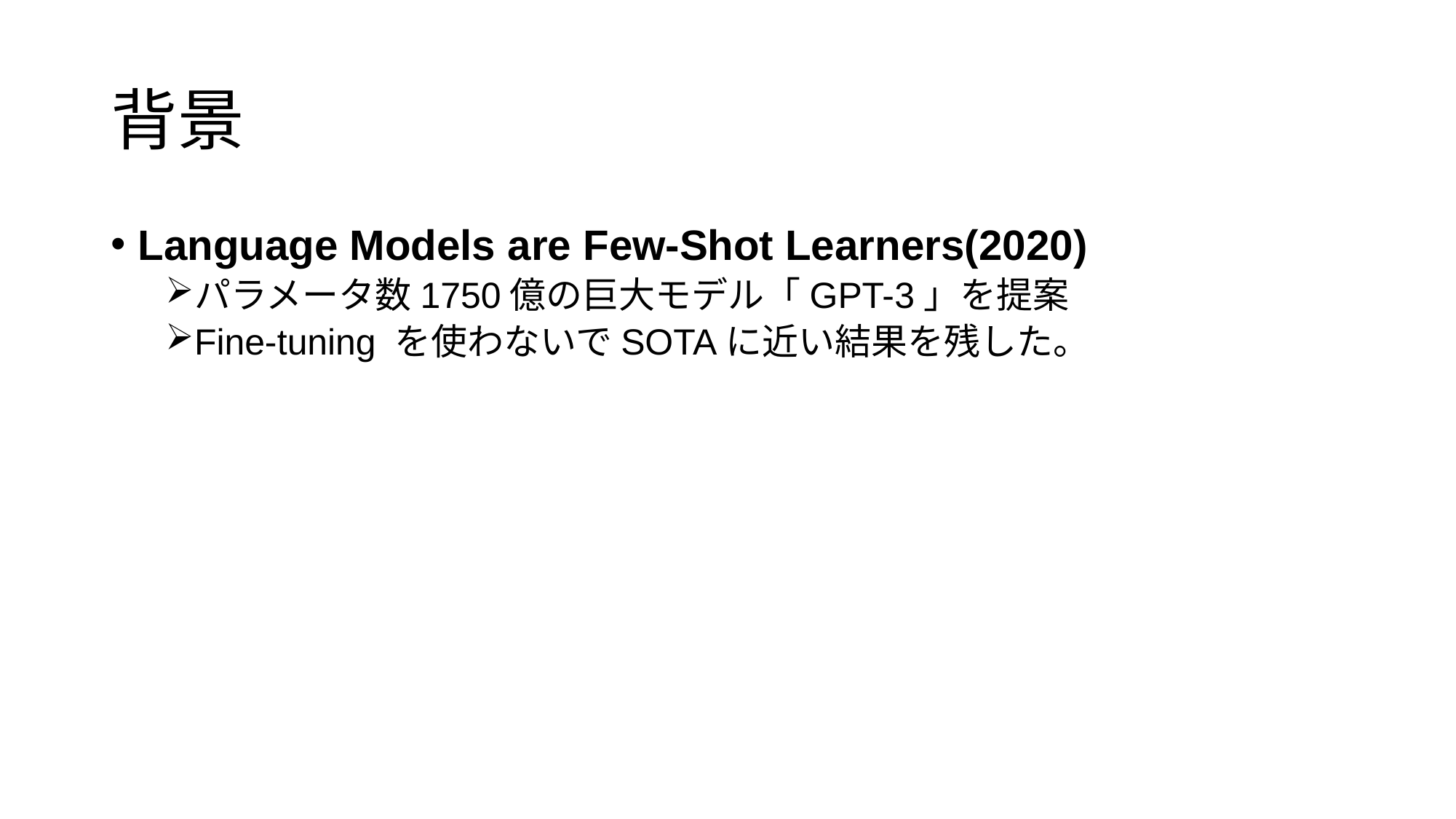

# 背景
Language Models are Few-Shot Learners(2020)
パラメータ数1750億の巨大モデル「GPT-3」を提案
Fine-tuning を使わないでSOTAに近い結果を残した。